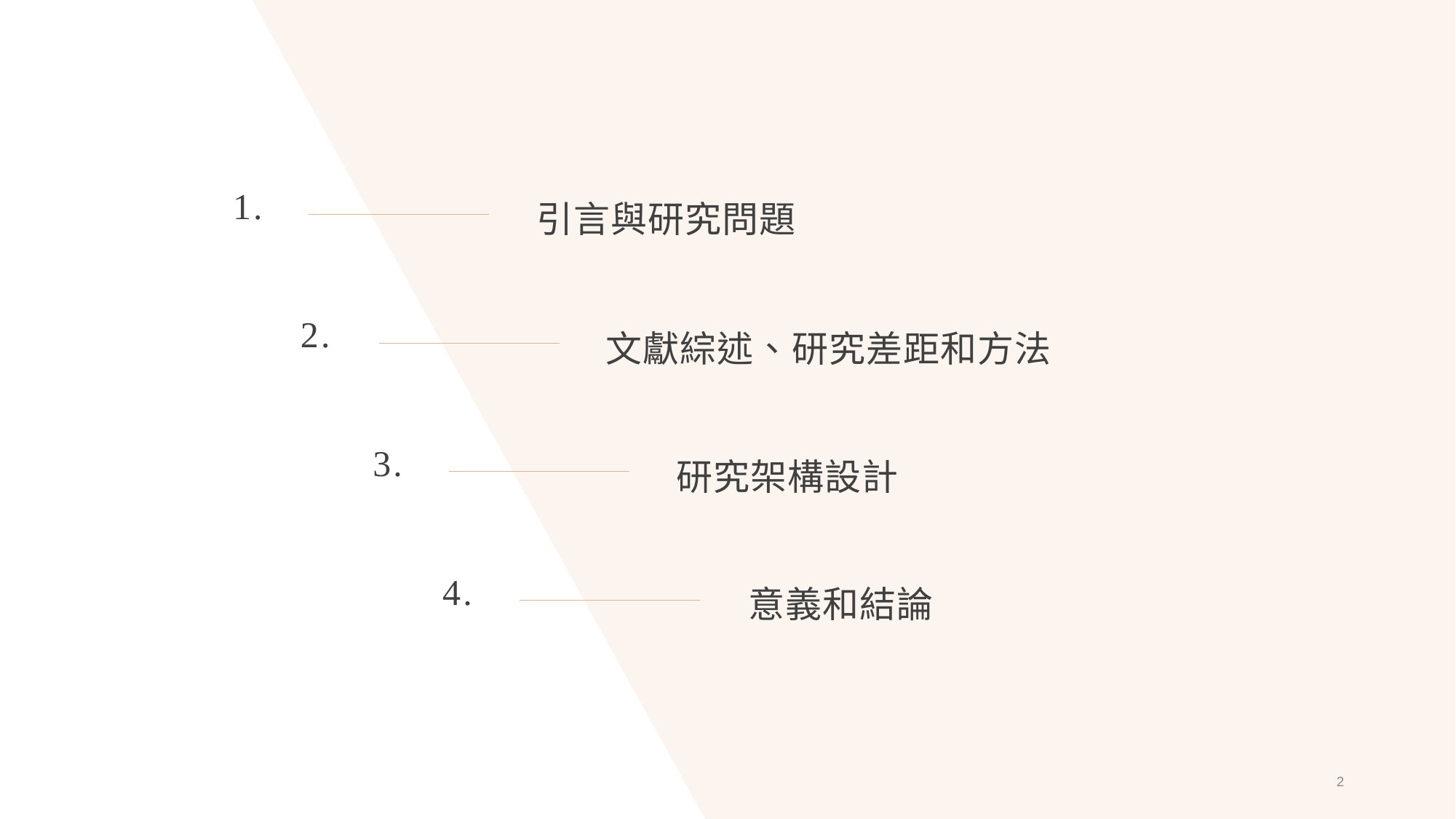

1.
引言與研究問題
2.
文獻綜述、研究差距和方法
3.
研究架構設計
4.
意義和結論
2